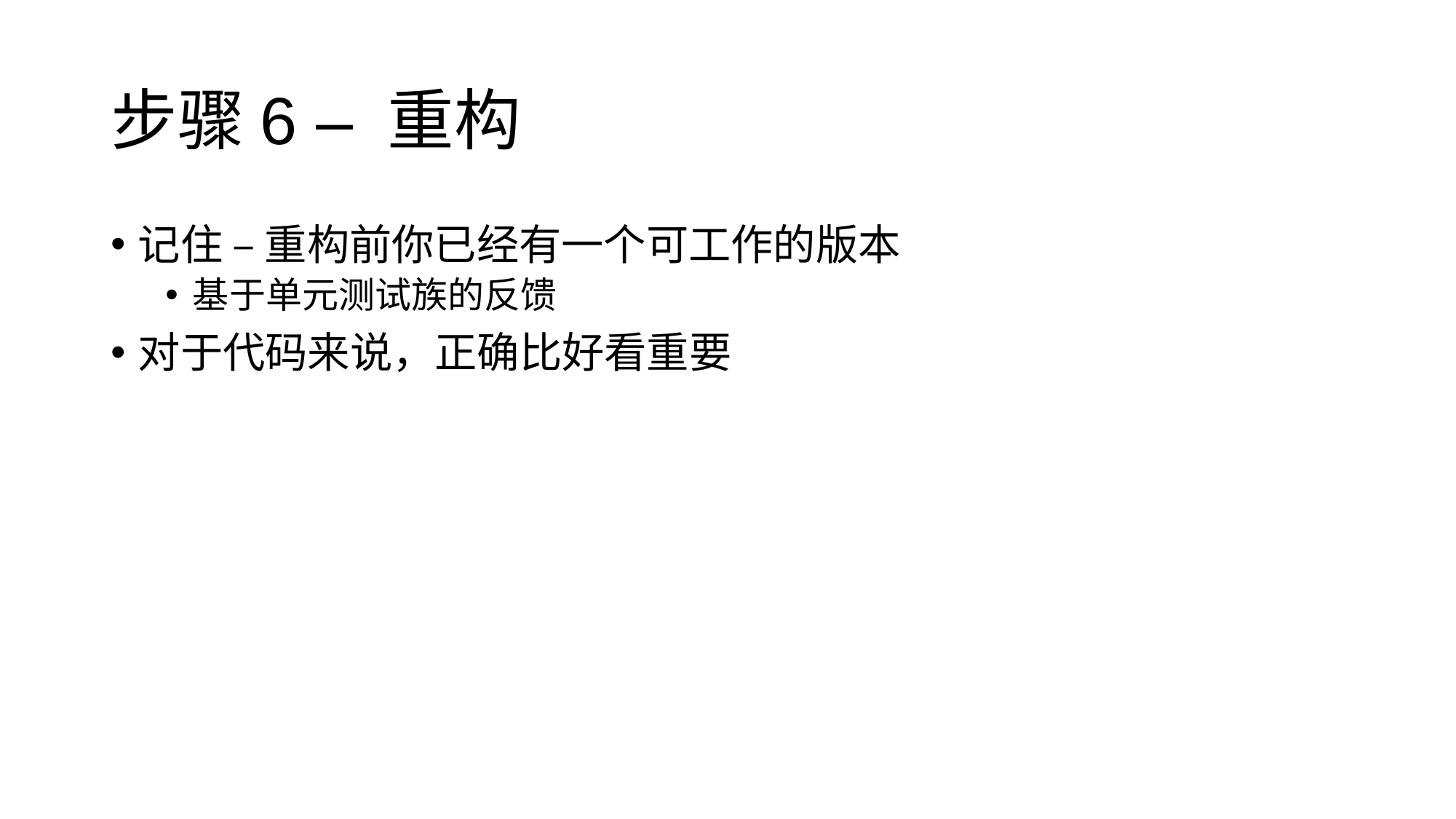

# 步骤6 – 重构
记住 – 重构前你已经有一个可工作的版本
基于单元测试族的反馈
对于代码来说，正确比好看重要